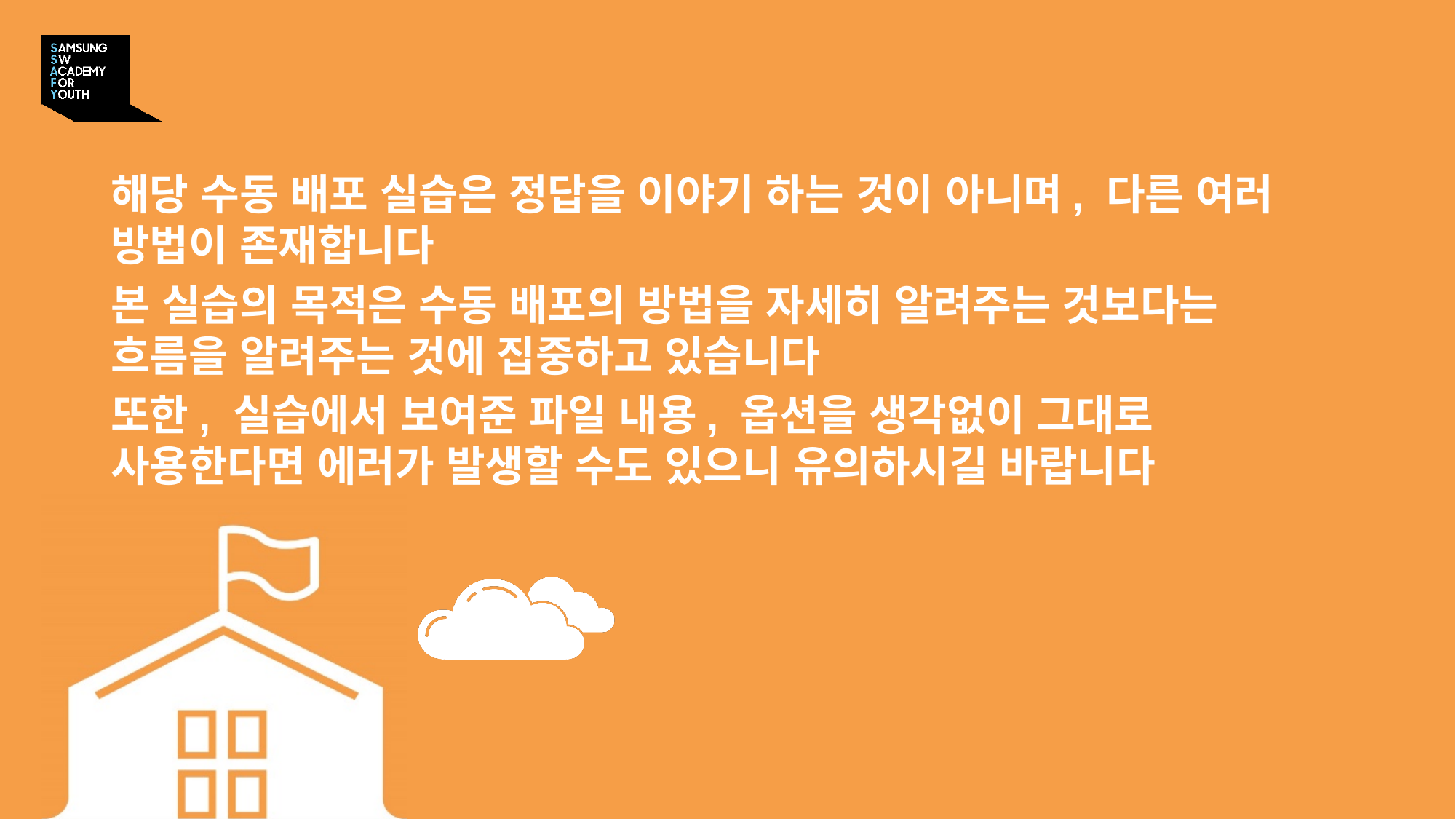

해당 수동 배포 실습은 정답을 이야기 하는 것이 아니며, 다른 여러 방법이 존재합니다
본 실습의 목적은 수동 배포의 방법을 자세히 알려주는 것보다는 흐름을 알려주는 것에 집중하고 있습니다
또한, 실습에서 보여준 파일 내용, 옵션을 생각없이 그대로 사용한다면 에러가 발생할 수도 있으니 유의하시길 바랍니다